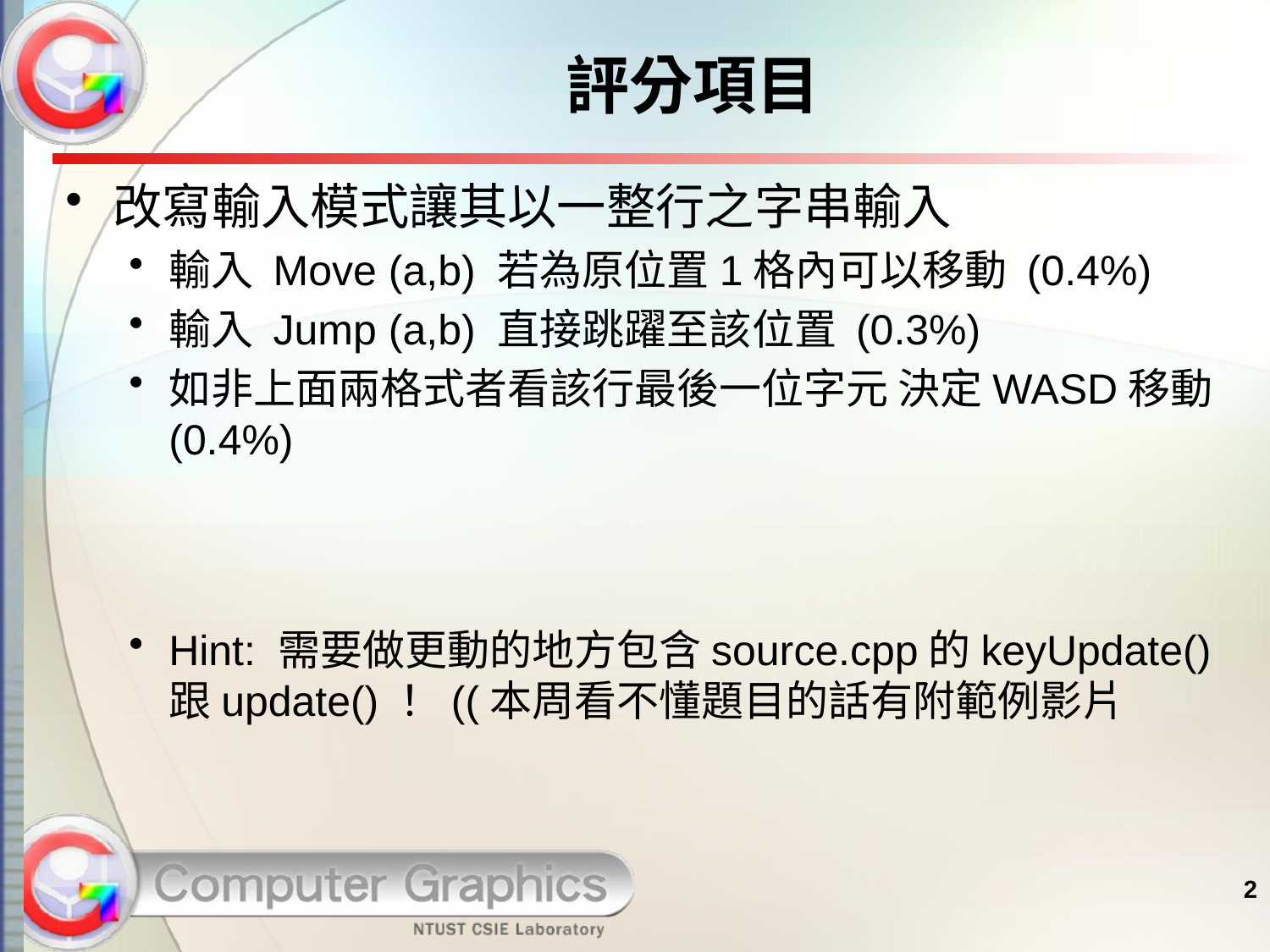

# 評分項目
改寫輸入模式讓其以一整行之字串輸入
輸入 Move (a,b) 若為原位置1格內可以移動 (0.4%)
輸入 Jump (a,b) 直接跳躍至該位置 (0.3%)
如非上面兩格式者看該行最後一位字元 決定WASD移動(0.4%)

Hint: 需要做更動的地方包含source.cpp的keyUpdate()跟update()！ ((本周看不懂題目的話有附範例影片
2